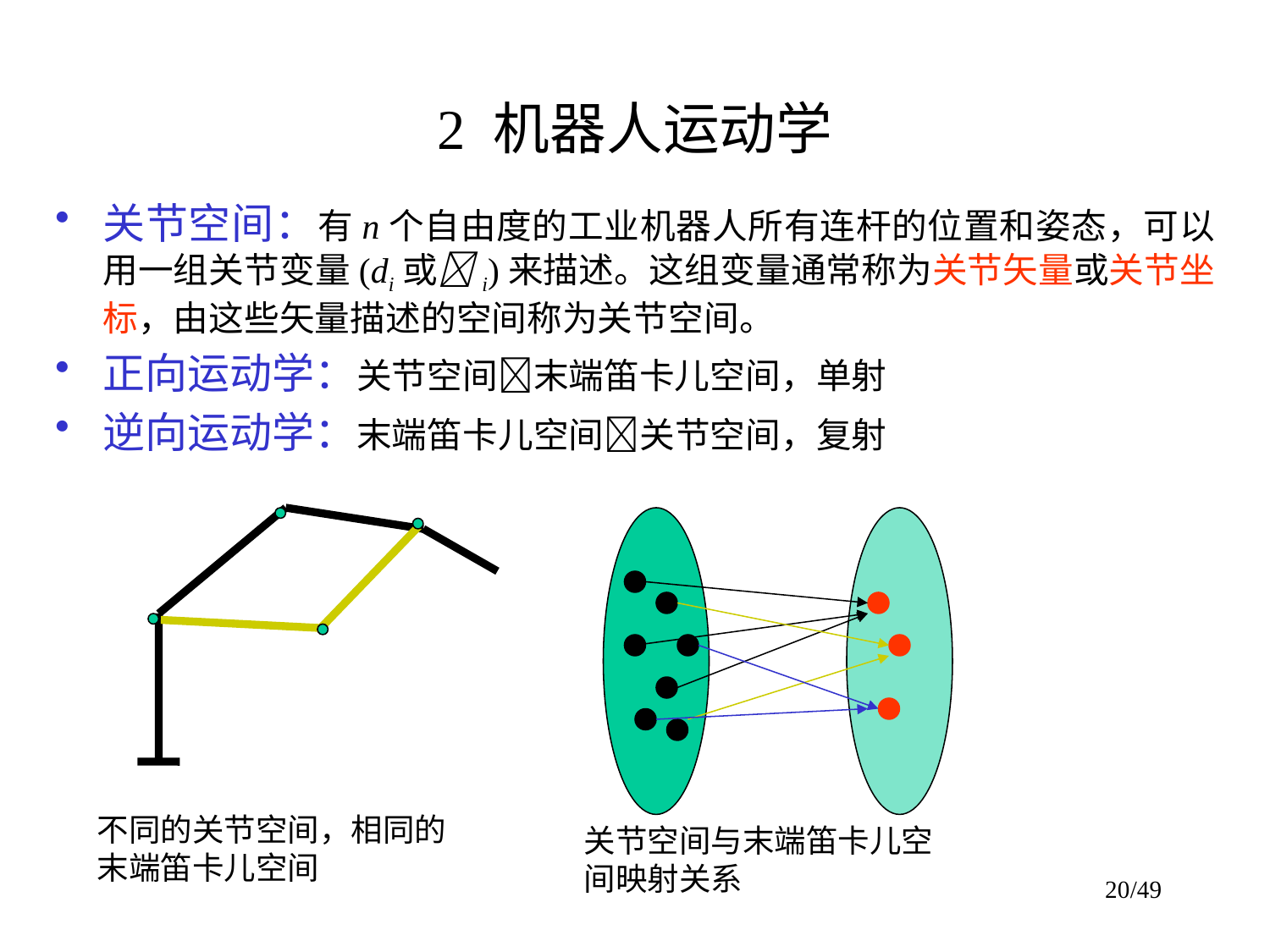

# 2 机器人运动学
关节空间：有n个自由度的工业机器人所有连杆的位置和姿态，可以用一组关节变量(di或θi)来描述。这组变量通常称为关节矢量或关节坐标，由这些矢量描述的空间称为关节空间。
正向运动学：关节空间→末端笛卡儿空间，单射
逆向运动学：末端笛卡儿空间→关节空间，复射

不同的关节空间，相同的末端笛卡儿空间
关节空间与末端笛卡儿空间映射关系
20/49